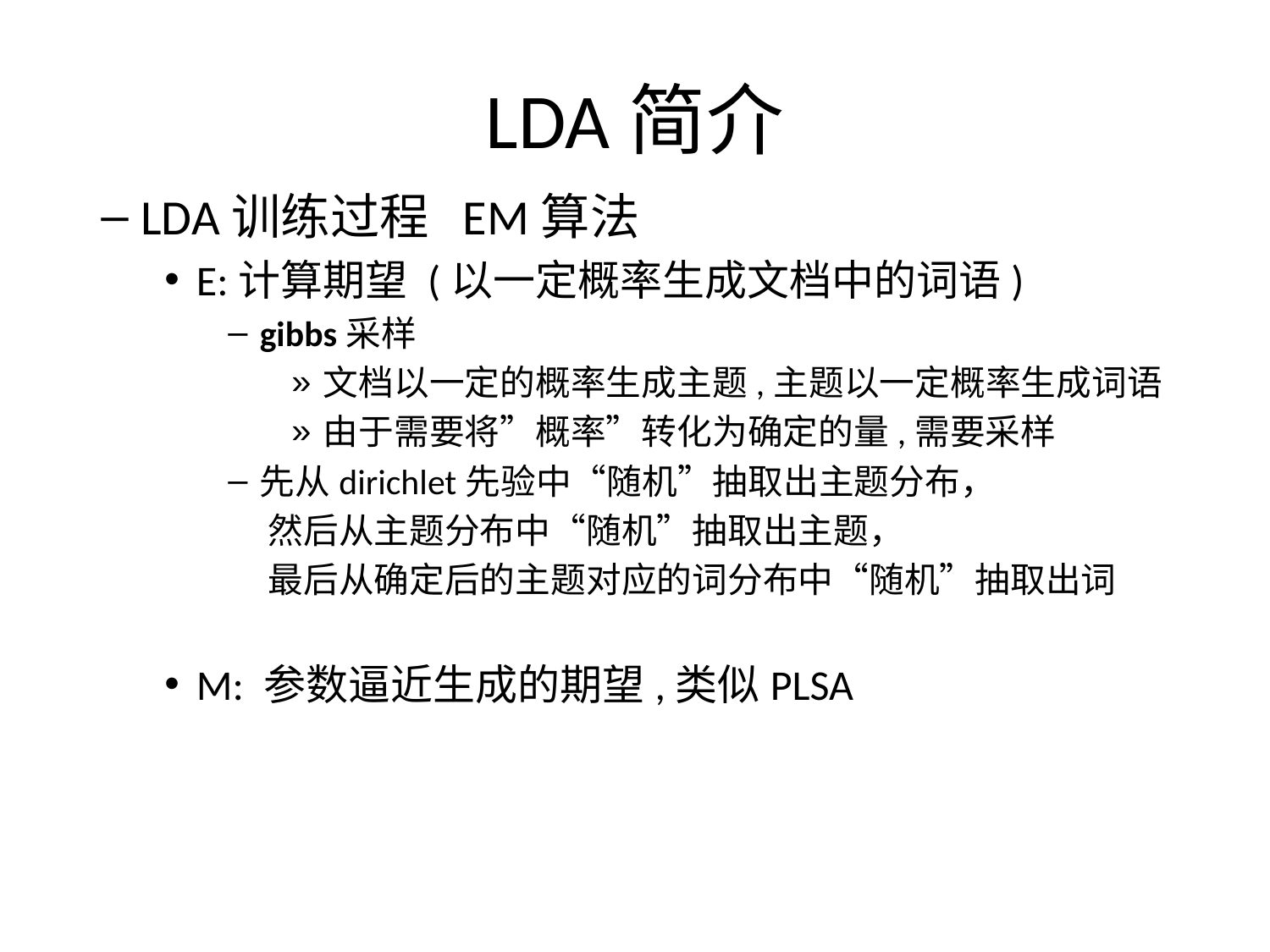

# LDA简介
LDA训练过程  EM算法
E:计算期望 (以一定概率生成文档中的词语)
gibbs采样
文档以一定的概率生成主题,主题以一定概率生成词语
由于需要将”概率”转化为确定的量,需要采样
先从dirichlet先验中“随机”抽取出主题分布，
    然后从主题分布中“随机”抽取出主题，
    最后从确定后的主题对应的词分布中“随机”抽取出词

M: 参数逼近生成的期望,类似PLSA